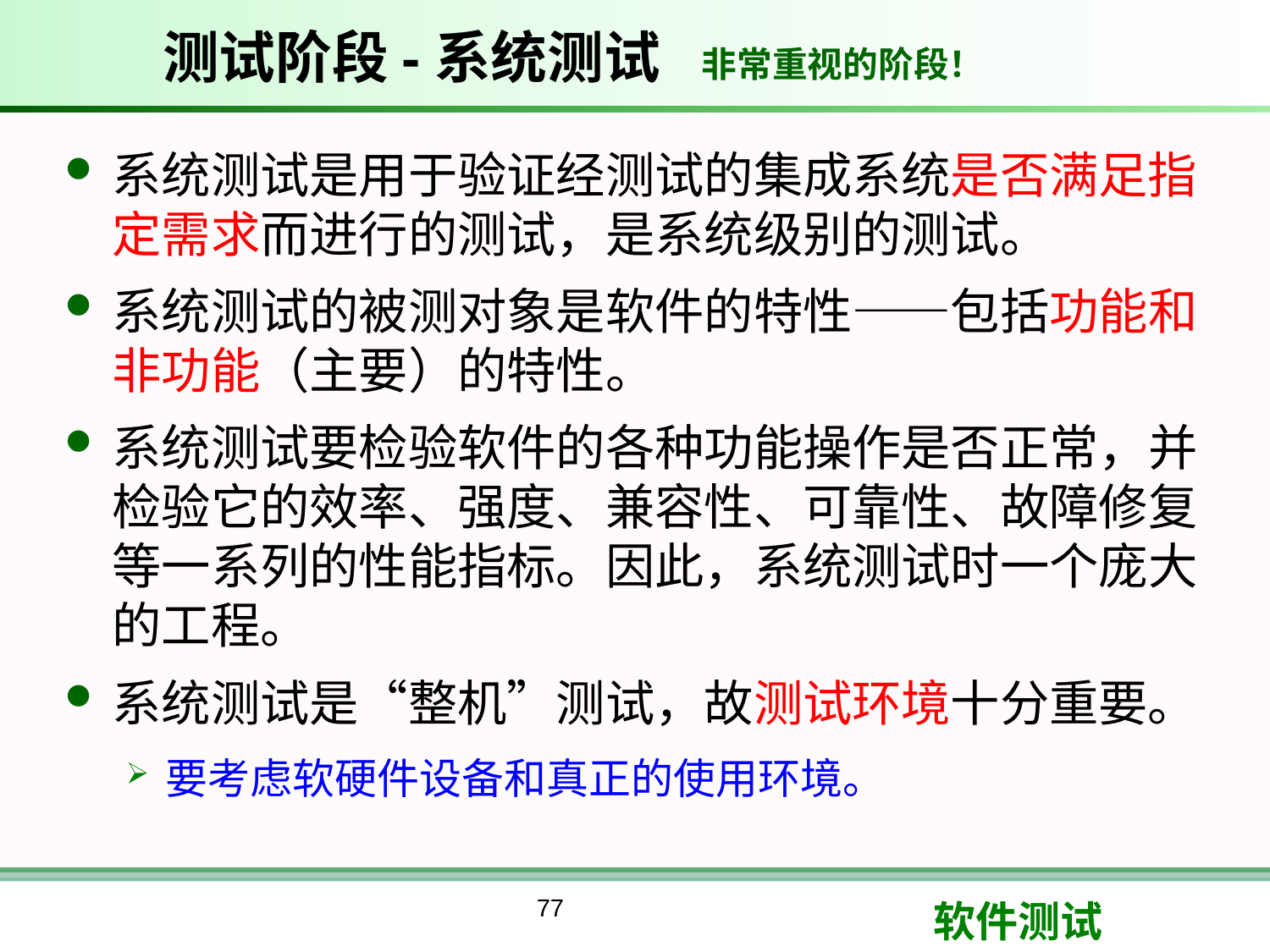

# 测试阶段-系统测试
非常重视的阶段！
系统测试是用于验证经测试的集成系统是否满足指定需求而进行的测试，是系统级别的测试。
系统测试的被测对象是软件的特性——包括功能和非功能（主要）的特性。
系统测试要检验软件的各种功能操作是否正常，并检验它的效率、强度、兼容性、可靠性、故障修复等一系列的性能指标。因此，系统测试时一个庞大的工程。
系统测试是“整机”测试，故测试环境十分重要。
要考虑软硬件设备和真正的使用环境。

77